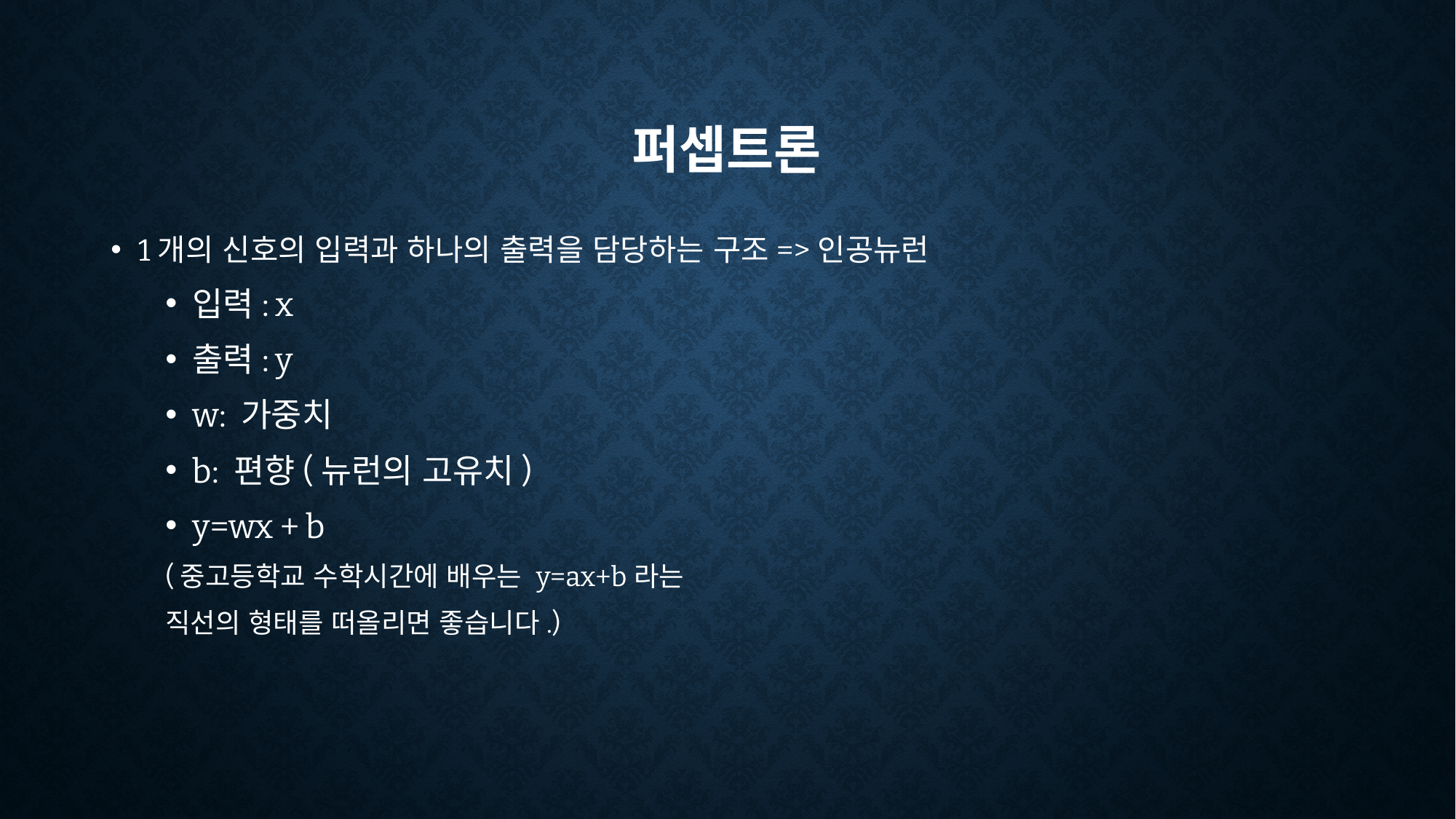

# 퍼셉트론
1개의 신호의 입력과 하나의 출력을 담당하는 구조=>인공뉴런
입력: x
출력: y
w: 가중치
b: 편향(뉴런의 고유치)
y=wx + b
(중고등학교 수학시간에 배우는 y=ax+b라는
직선의 형태를 떠올리면 좋습니다.)